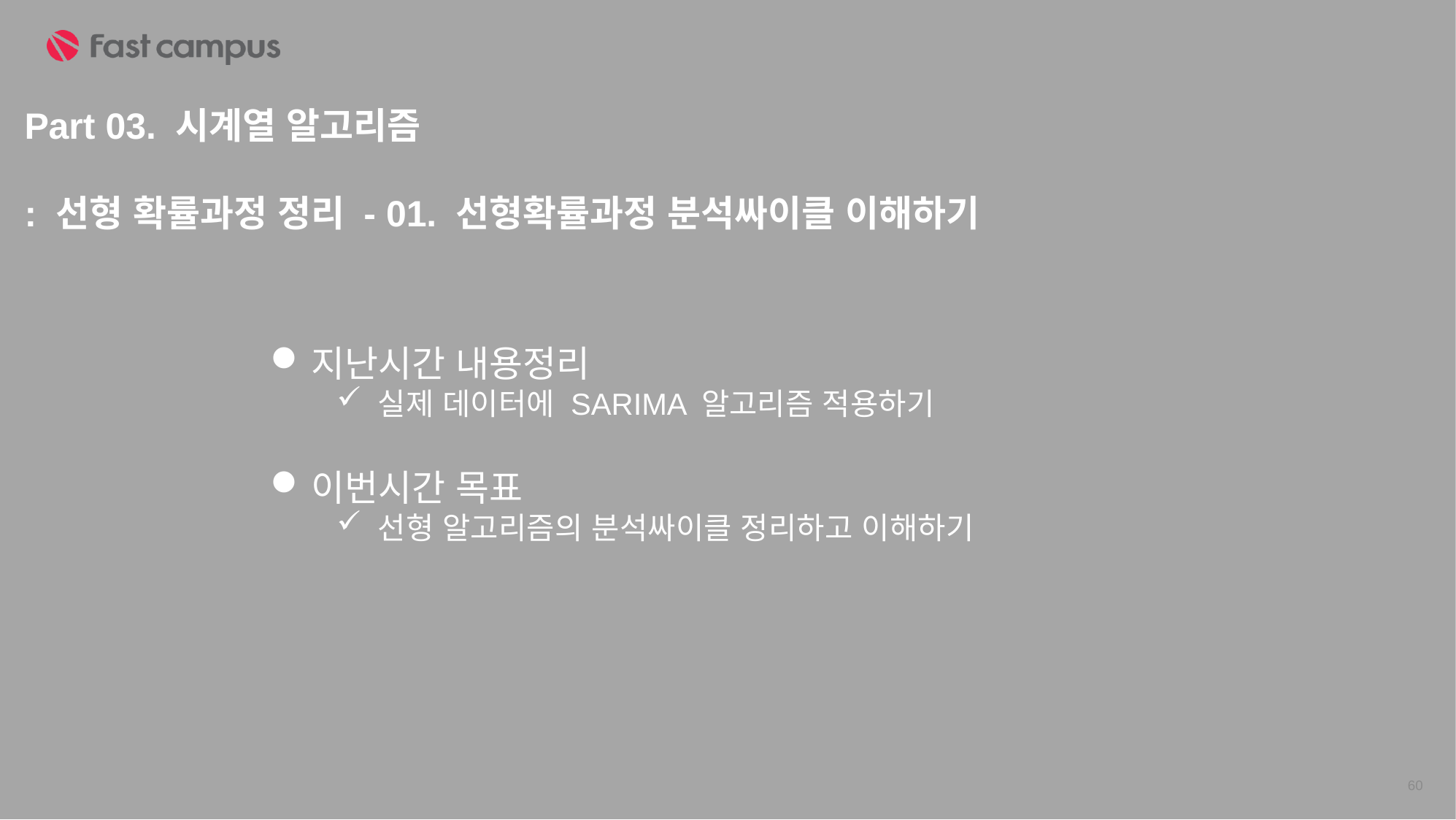

Part 03. 시계열 알고리즘

: 선형 확률과정 정리 - 01. 선형확률과정 분석싸이클 이해하기
지난시간 내용정리
실제 데이터에 SARIMA 알고리즘 적용하기

이번시간 목표
선형 알고리즘의 분석싸이클 정리하고 이해하기
60